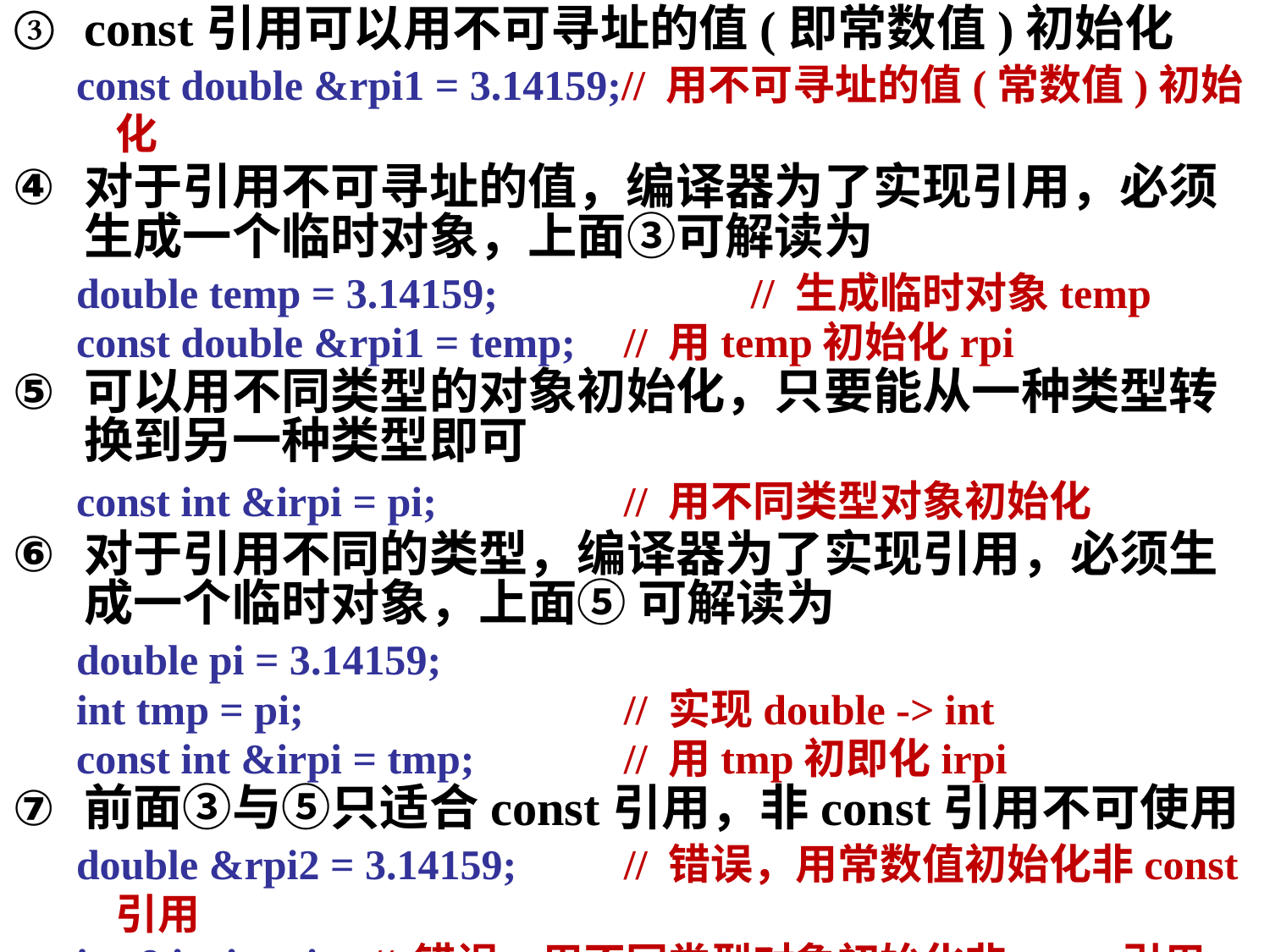

const引用可以用不可寻址的值(即常数值)初始化
const double &rpi1 = 3.14159;// 用不可寻址的值(常数值)初始化
对于引用不可寻址的值，编译器为了实现引用，必须生成一个临时对象，上面③可解读为
double temp = 3.14159;		// 生成临时对象temp
const double &rpi1 = temp;	// 用temp初始化rpi
可以用不同类型的对象初始化，只要能从一种类型转换到另一种类型即可
const int &irpi = pi;		// 用不同类型对象初始化
对于引用不同的类型，编译器为了实现引用，必须生成一个临时对象，上面⑤ 可解读为
double pi = 3.14159;
int tmp = pi; 			// 实现double -> int
const int &irpi = tmp;		// 用tmp初即化irpi
前面③与⑤只适合const引用，非const引用不可使用
double &rpi2 = 3.14159;	// 错误，用常数值初始化非const引用
int &irpi = pi;	// 错误，用不同类型对象初始化非const引用